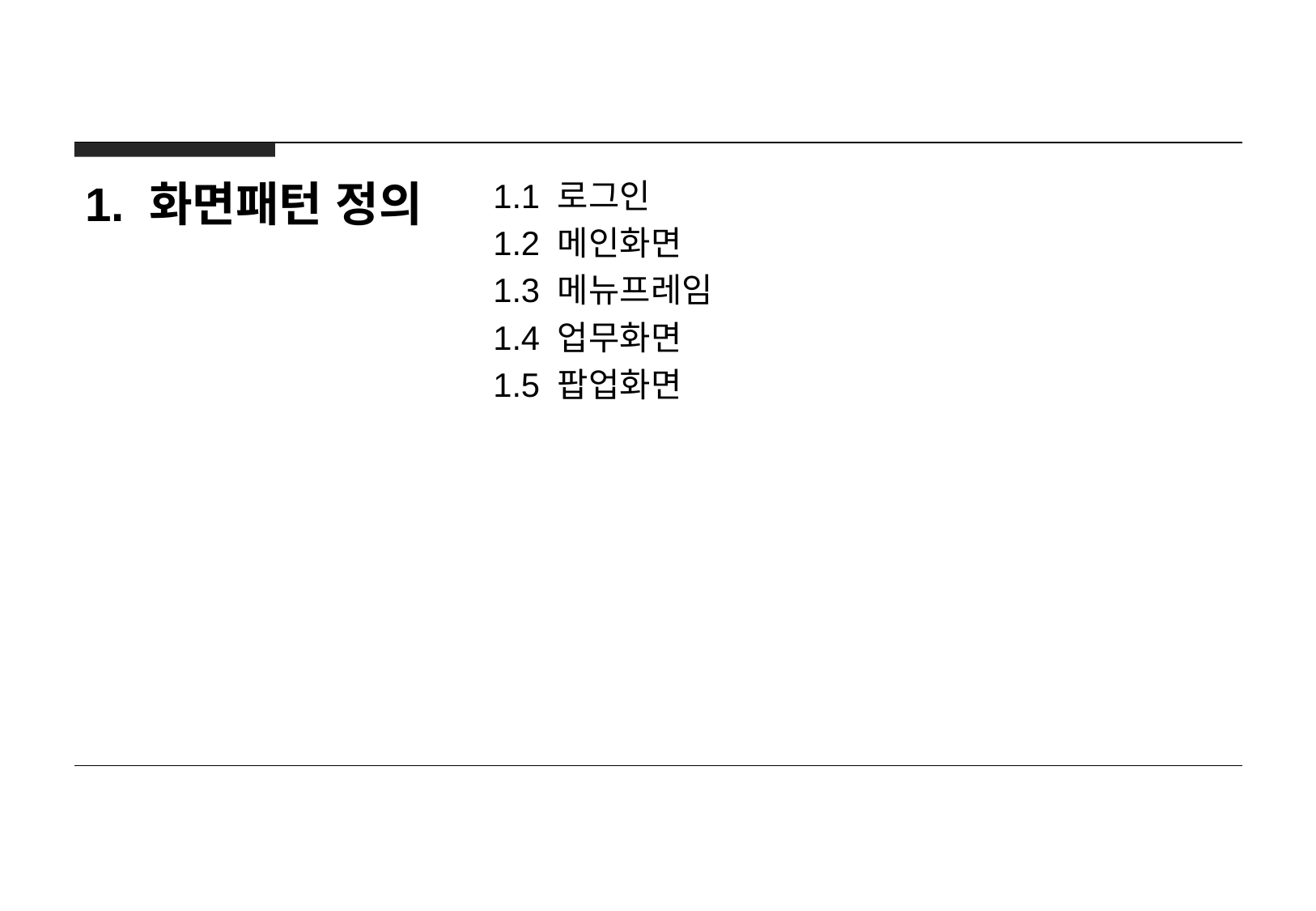

1. 화면패턴 정의
1.1 로그인
1.2 메인화면
1.3 메뉴프레임
1.4 업무화면
1.5 팝업화면